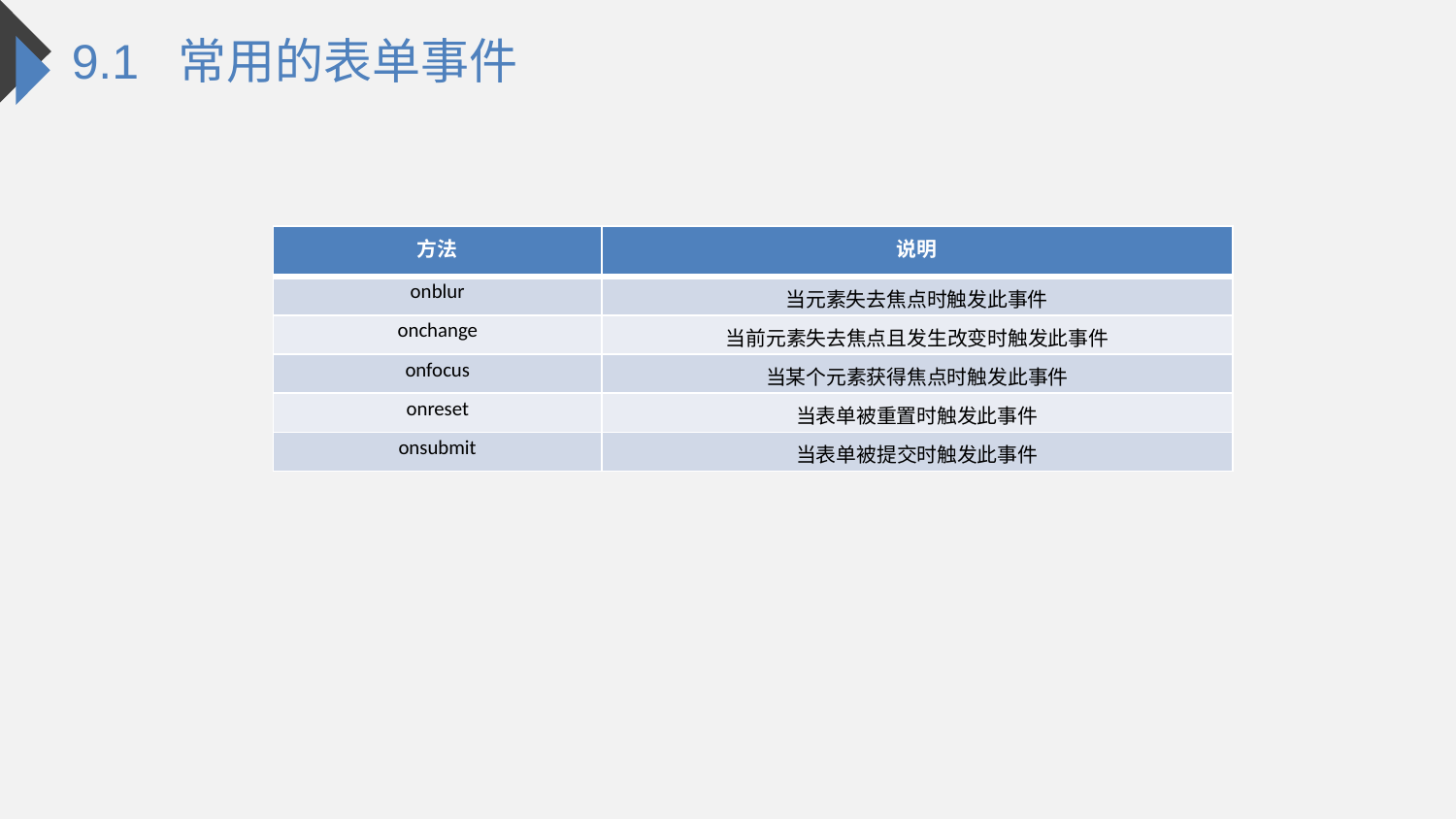

9.1  常用的表单事件

| 方法 | 说明 |
| --- | --- |
| onblur | 当元素失去焦点时触发此事件 |
| onchange | 当前元素失去焦点且发生改变时触发此事件 |
| onfocus | 当某个元素获得焦点时触发此事件 |
| onreset | 当表单被重置时触发此事件 |
| onsubmit | 当表单被提交时触发此事件 |